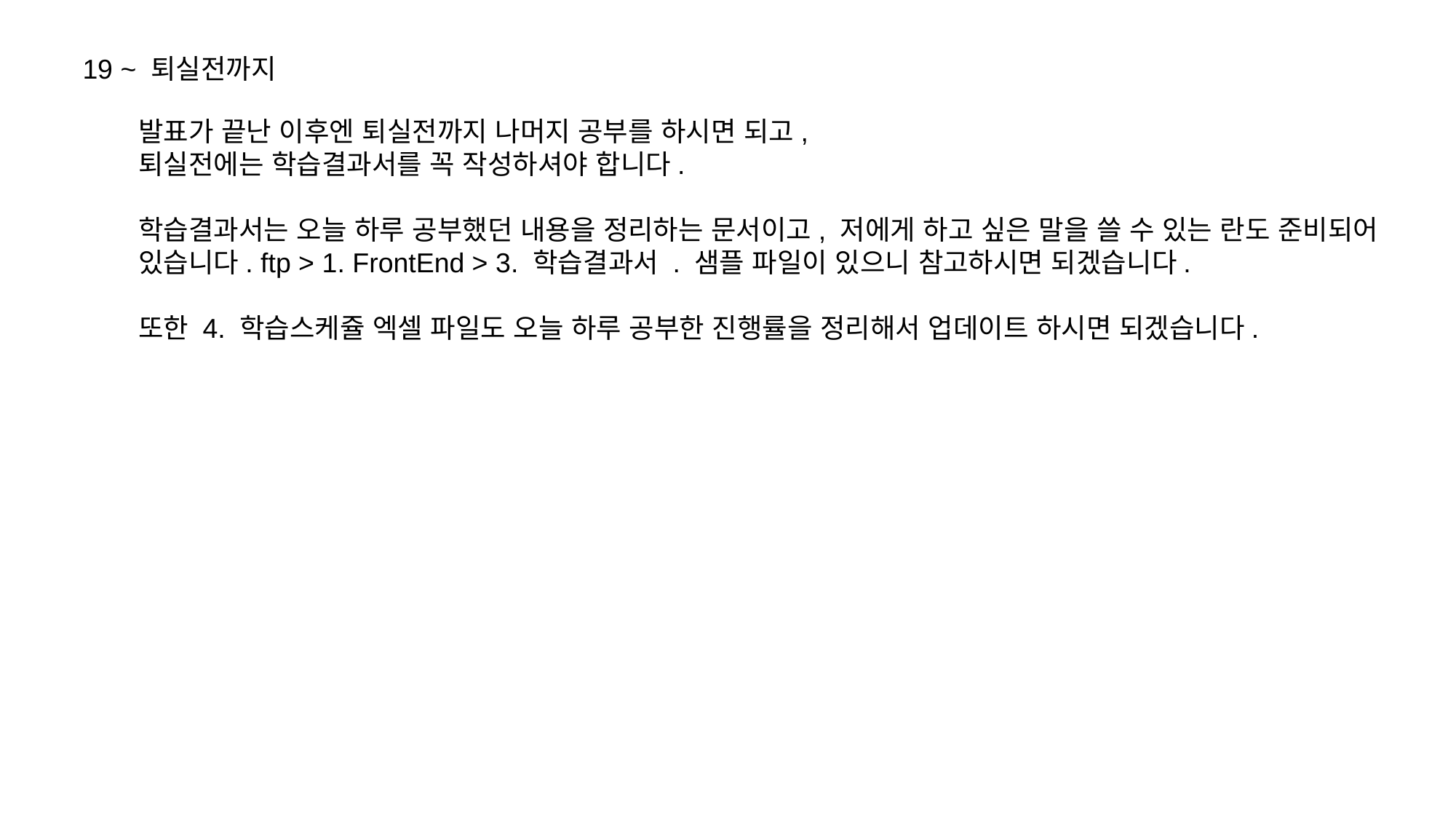

19 ~ 퇴실전까지
발표가 끝난 이후엔 퇴실전까지 나머지 공부를 하시면 되고,
퇴실전에는 학습결과서를 꼭 작성하셔야 합니다.

학습결과서는 오늘 하루 공부했던 내용을 정리하는 문서이고, 저에게 하고 싶은 말을 쓸 수 있는 란도 준비되어
있습니다. ftp > 1. FrontEnd > 3. 학습결과서 . 샘플 파일이 있으니 참고하시면 되겠습니다.

또한 4. 학습스케쥴 엑셀 파일도 오늘 하루 공부한 진행률을 정리해서 업데이트 하시면 되겠습니다.